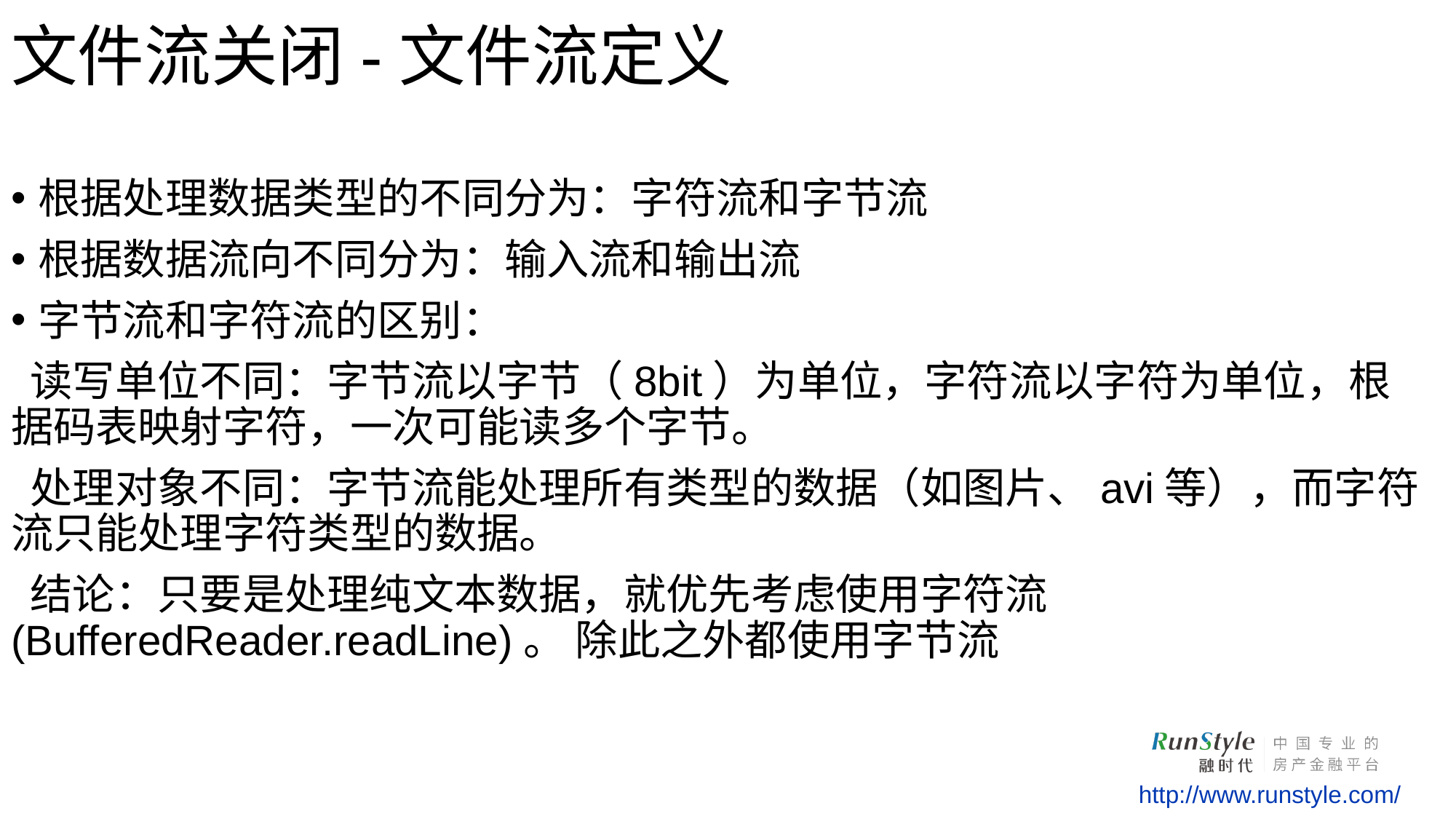

# 文件流关闭-文件流定义
根据处理数据类型的不同分为：字符流和字节流
根据数据流向不同分为：输入流和输出流
字节流和字符流的区别：
 读写单位不同：字节流以字节（8bit）为单位，字符流以字符为单位，根据码表映射字符，一次可能读多个字节。
 处理对象不同：字节流能处理所有类型的数据（如图片、avi等），而字符流只能处理字符类型的数据。
 结论：只要是处理纯文本数据，就优先考虑使用字符流(BufferedReader.readLine)。 除此之外都使用字节流